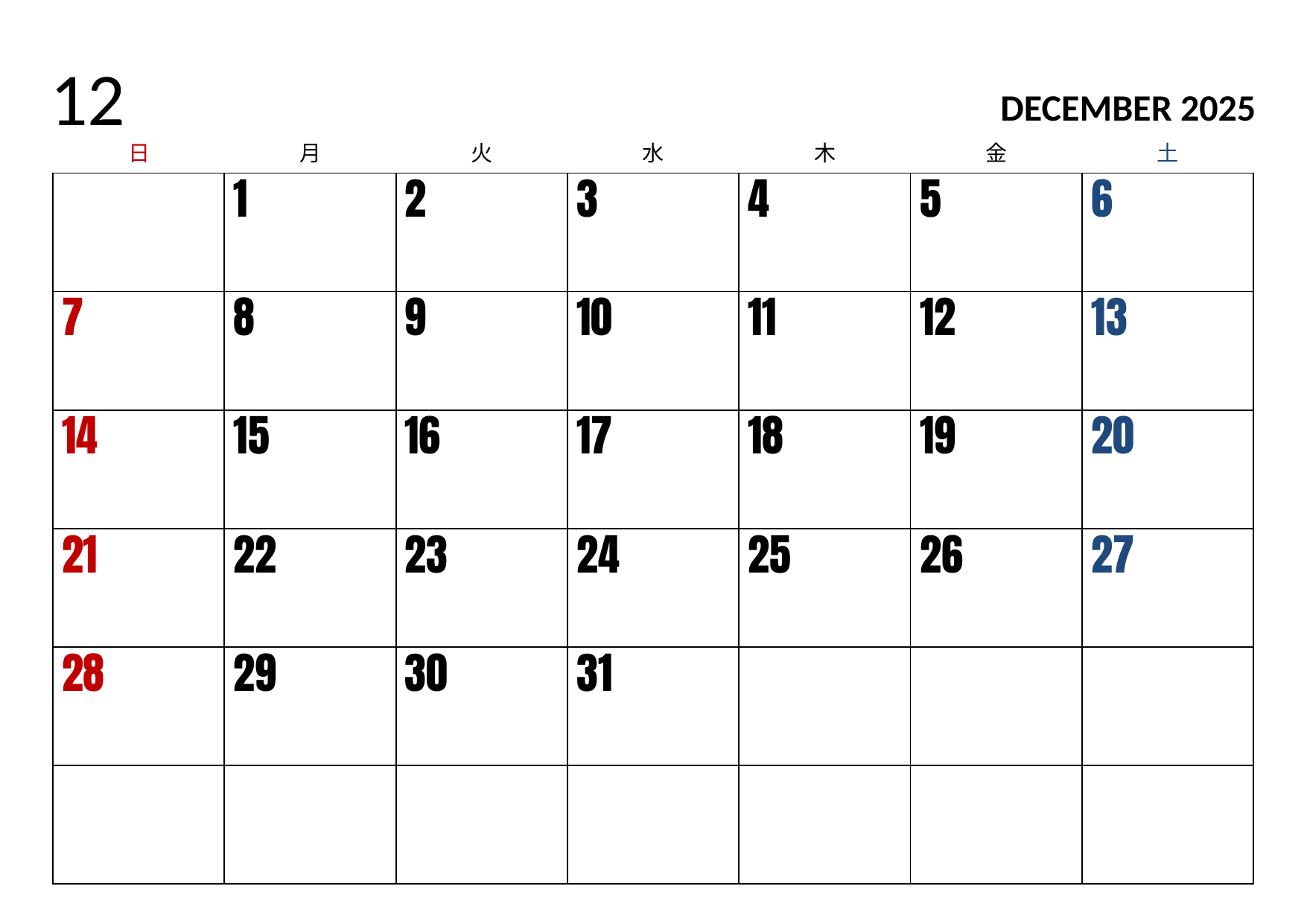

12
DECEMBER 2025
日
月
火
水
木
金
土

1
2

3

4

5

6

7
8
9

10

11
12
13

14
15
16
17
18
19
20

21
22
23
24
25
26
27

28
29
30
31